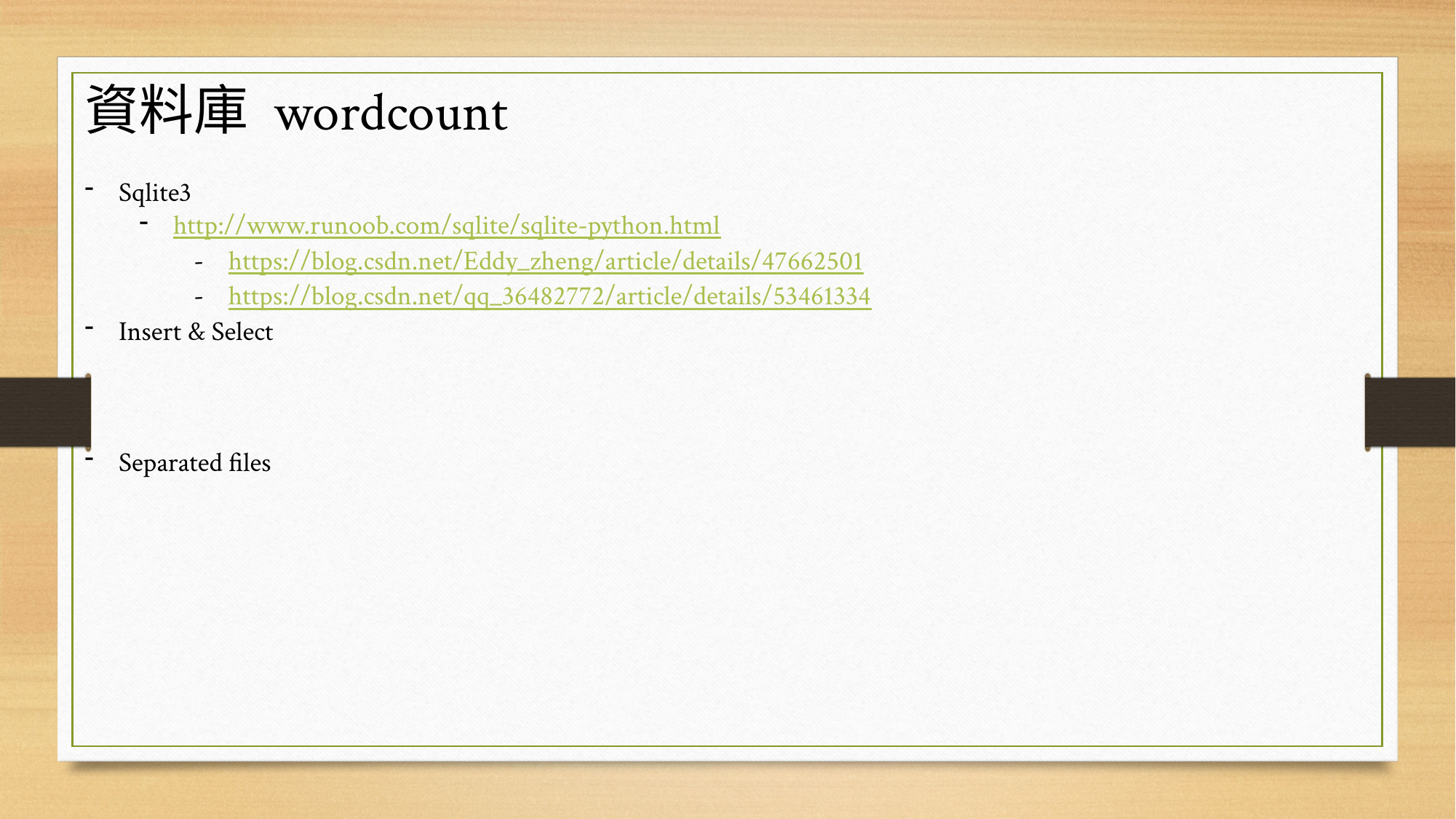

資料庫 wordcount

Sqlite3
http://www.runoob.com/sqlite/sqlite-python.html
	-    https://blog.csdn.net/Eddy_zheng/article/details/47662501
	-    https://blog.csdn.net/qq_36482772/article/details/53461334
Insert & Select

Separated files